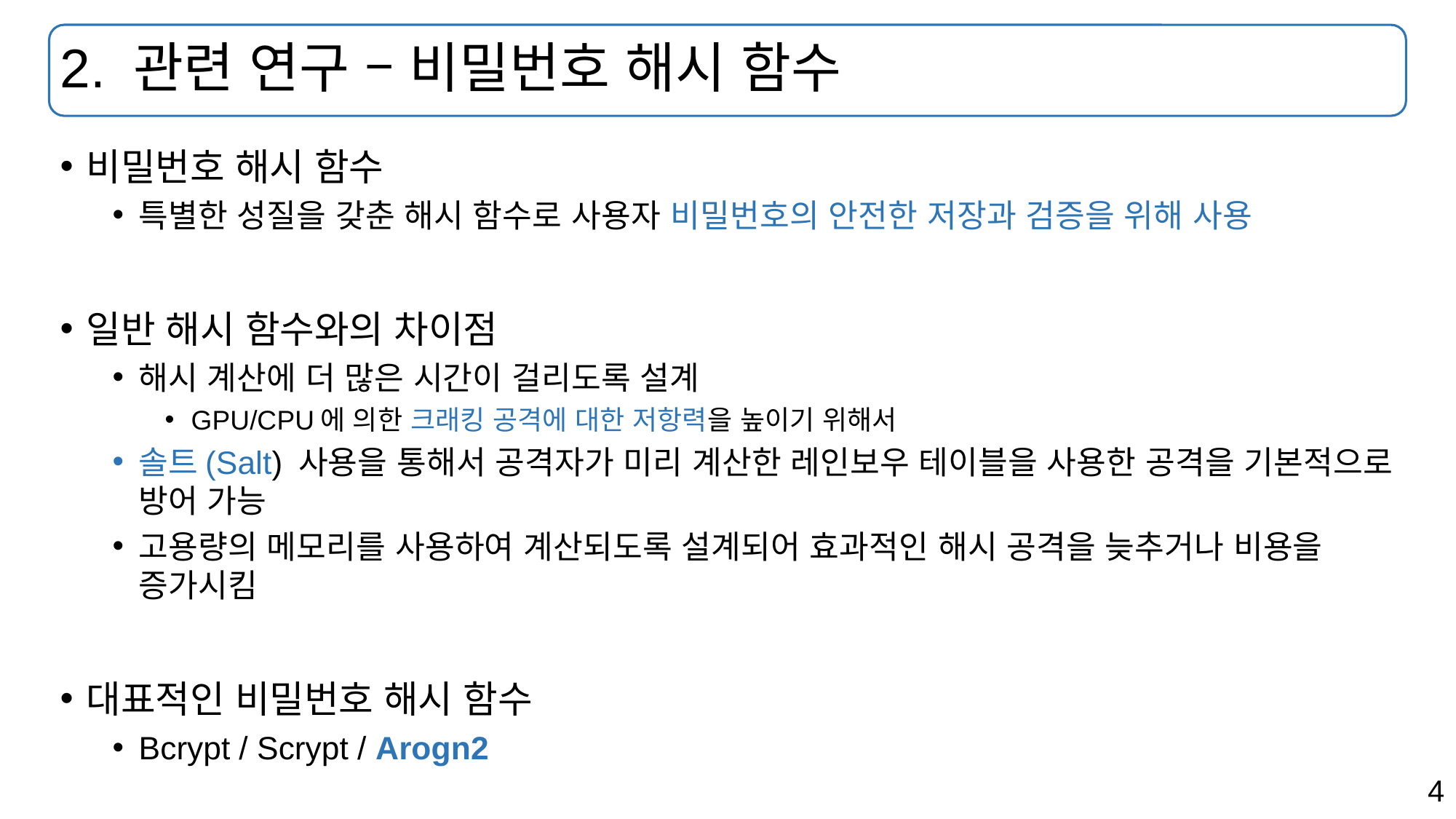

# 2. 관련 연구 – 비밀번호 해시 함수
비밀번호 해시 함수
특별한 성질을 갖춘 해시 함수로 사용자 비밀번호의 안전한 저장과 검증을 위해 사용

일반 해시 함수와의 차이점
해시 계산에 더 많은 시간이 걸리도록 설계
GPU/CPU에 의한 크래킹 공격에 대한 저항력을 높이기 위해서
솔트(Salt) 사용을 통해서 공격자가 미리 계산한 레인보우 테이블을 사용한 공격을 기본적으로 방어 가능
고용량의 메모리를 사용하여 계산되도록 설계되어 효과적인 해시 공격을 늦추거나 비용을 증가시킴

대표적인 비밀번호 해시 함수
Bcrypt / Scrypt / Arogn2